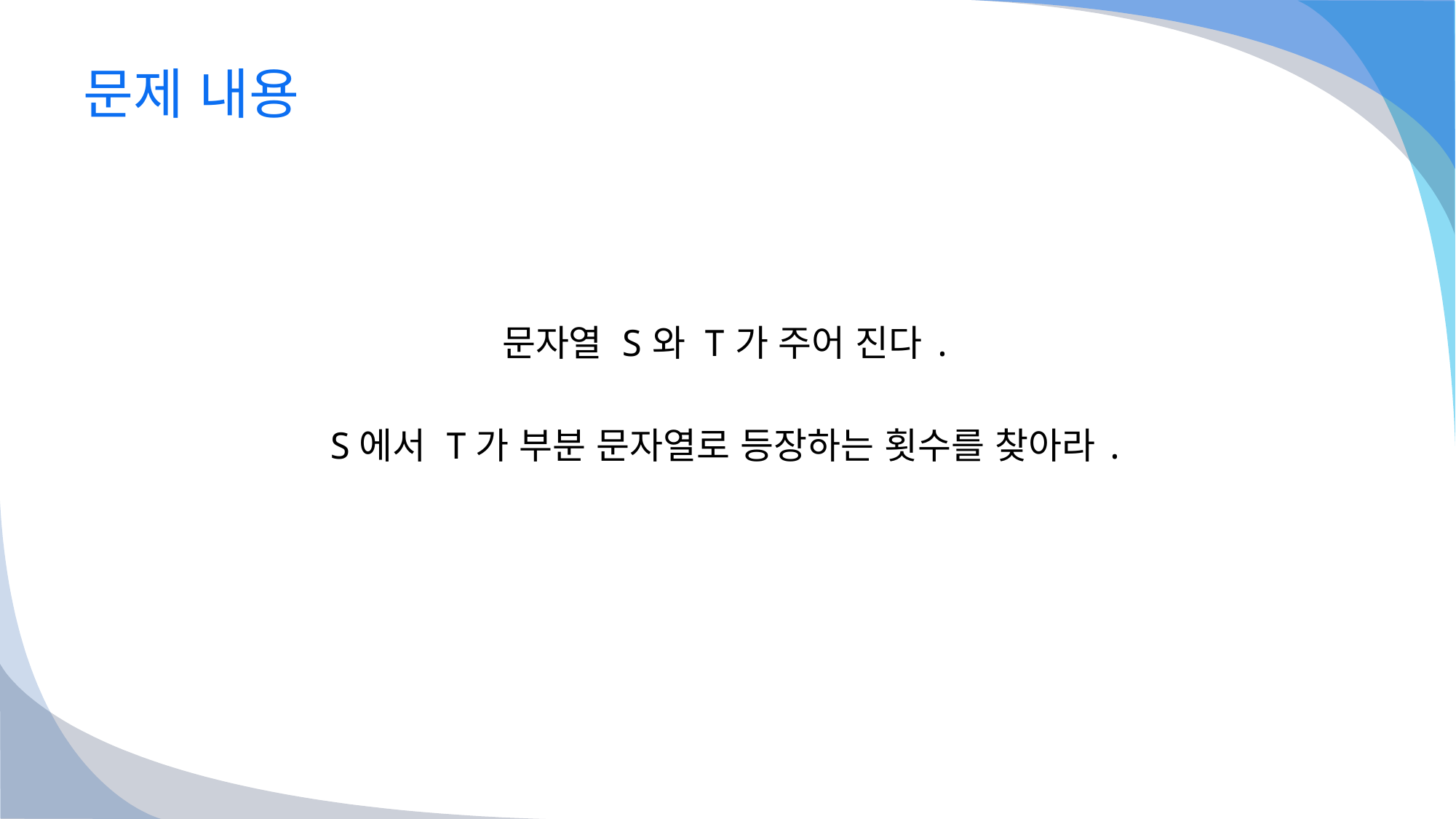

# 문제 내용

문자열 S와 T가 주어 진다.

S에서 T가 부분 문자열로 등장하는 횟수를 찾아라.